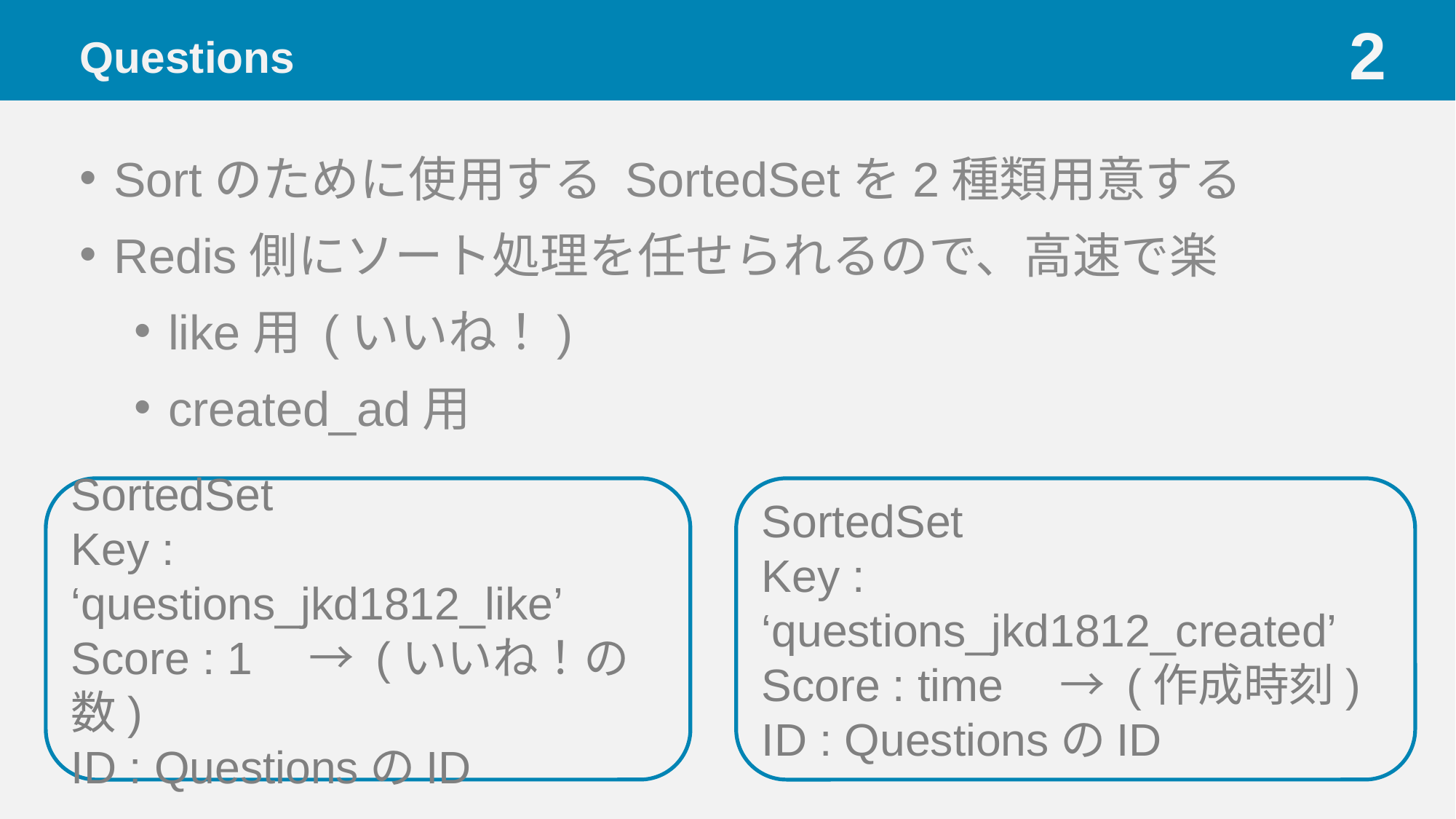

# Questions
2
Sortのために使用する SortedSetを2種類用意する
Redis側にソート処理を任せられるので、高速で楽
like用 (いいね！)
created_ad用
SortedSet
Key : ‘questions_jkd1812_like’
Score : 1　→ (いいね！の数)
ID : QuestionsのID
SortedSet
Key : ‘questions_jkd1812_created’
Score : time　→ (作成時刻)
ID : QuestionsのID